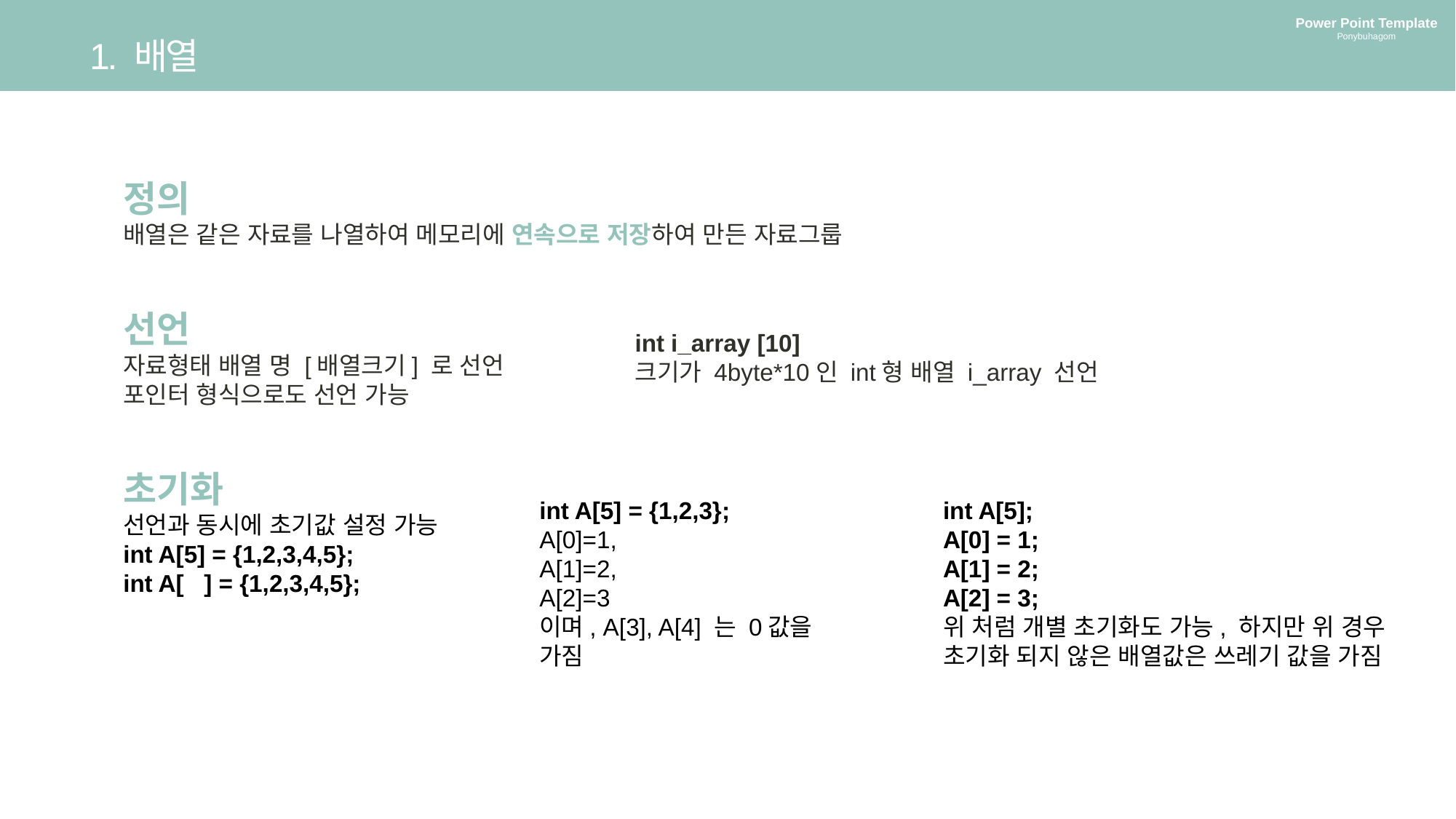

Power Point Template
Ponybuhagom
1. 배열
정의
배열은 같은 자료를 나열하여 메모리에 연속으로 저장하여 만든 자료그룹

선언
자료형태 배열 명 [배열크기] 로 선언
포인터 형식으로도 선언 가능

초기화
선언과 동시에 초기값 설정 가능
int A[5] = {1,2,3,4,5};
int A[   ] = {1,2,3,4,5};

int i_array [10]
크기가 4byte*10인 int형 배열 i_array 선언
int A[5] = {1,2,3};
A[0]=1,
A[1]=2,
A[2]=3
이며, A[3], A[4] 는 0값을 가짐

int A[5];
A[0] = 1;
A[1] = 2;
A[2] = 3;
위 처럼 개별 초기화도 가능, 하지만 위 경우
초기화 되지 않은 배열값은 쓰레기 값을 가짐